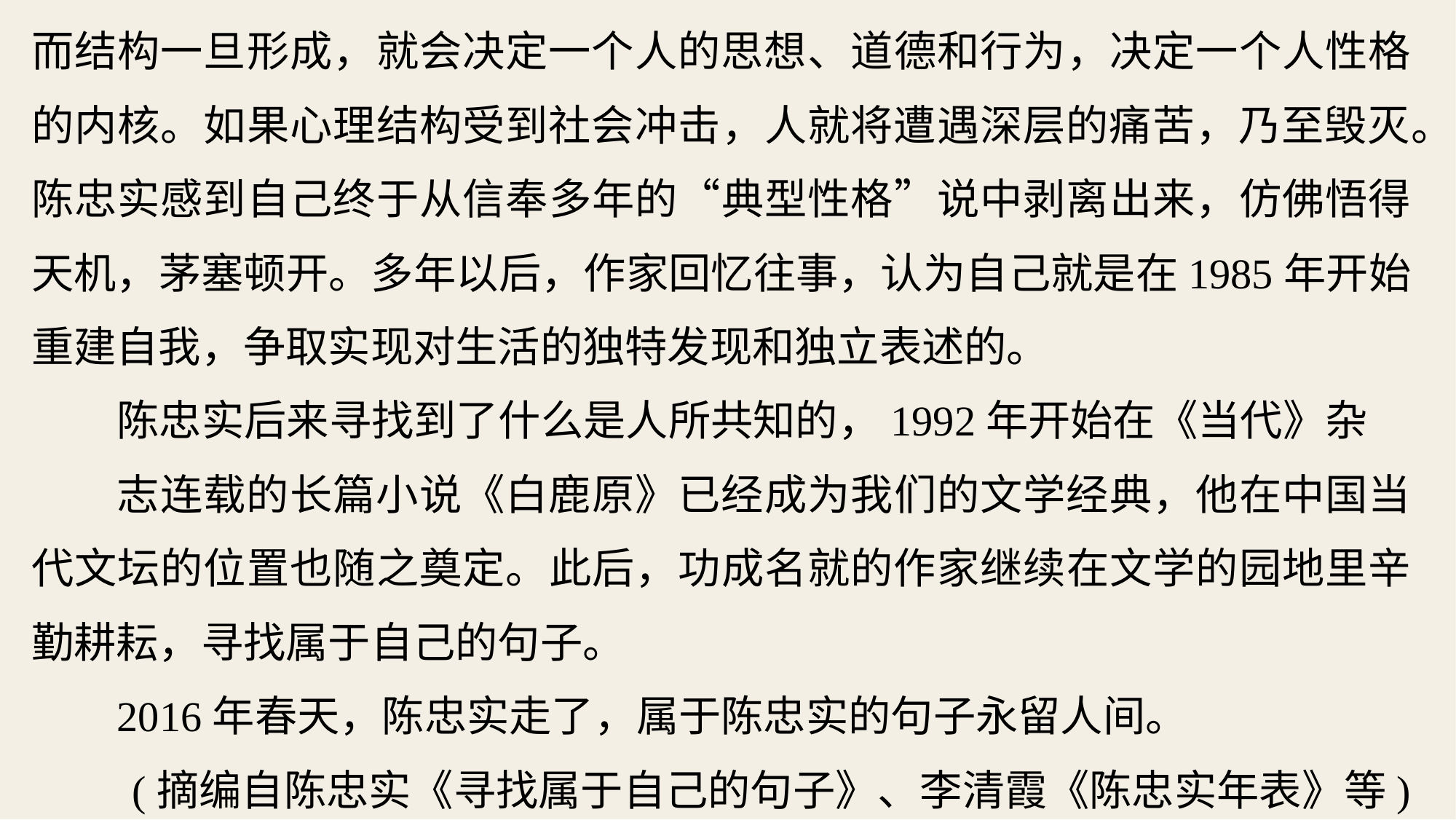

而结构一旦形成，就会决定一个人的思想、道德和行为，决定一个人性格的内核。如果心理结构受到社会冲击，人就将遭遇深层的痛苦，乃至毁灭。陈忠实感到自己终于从信奉多年的“典型性格”说中剥离出来，仿佛悟得天机，茅塞顿开。多年以后，作家回忆往事，认为自己就是在1985年开始重建自我，争取实现对生活的独特发现和独立表述的。
陈忠实后来寻找到了什么是人所共知的，1992年开始在《当代》杂
志连载的长篇小说《白鹿原》已经成为我们的文学经典，他在中国当代文坛的位置也随之奠定。此后，功成名就的作家继续在文学的园地里辛勤耕耘，寻找属于自己的句子。
2016年春天，陈忠实走了，属于陈忠实的句子永留人间。
(摘编自陈忠实《寻找属于自己的句子》、李清霞《陈忠实年表》等)